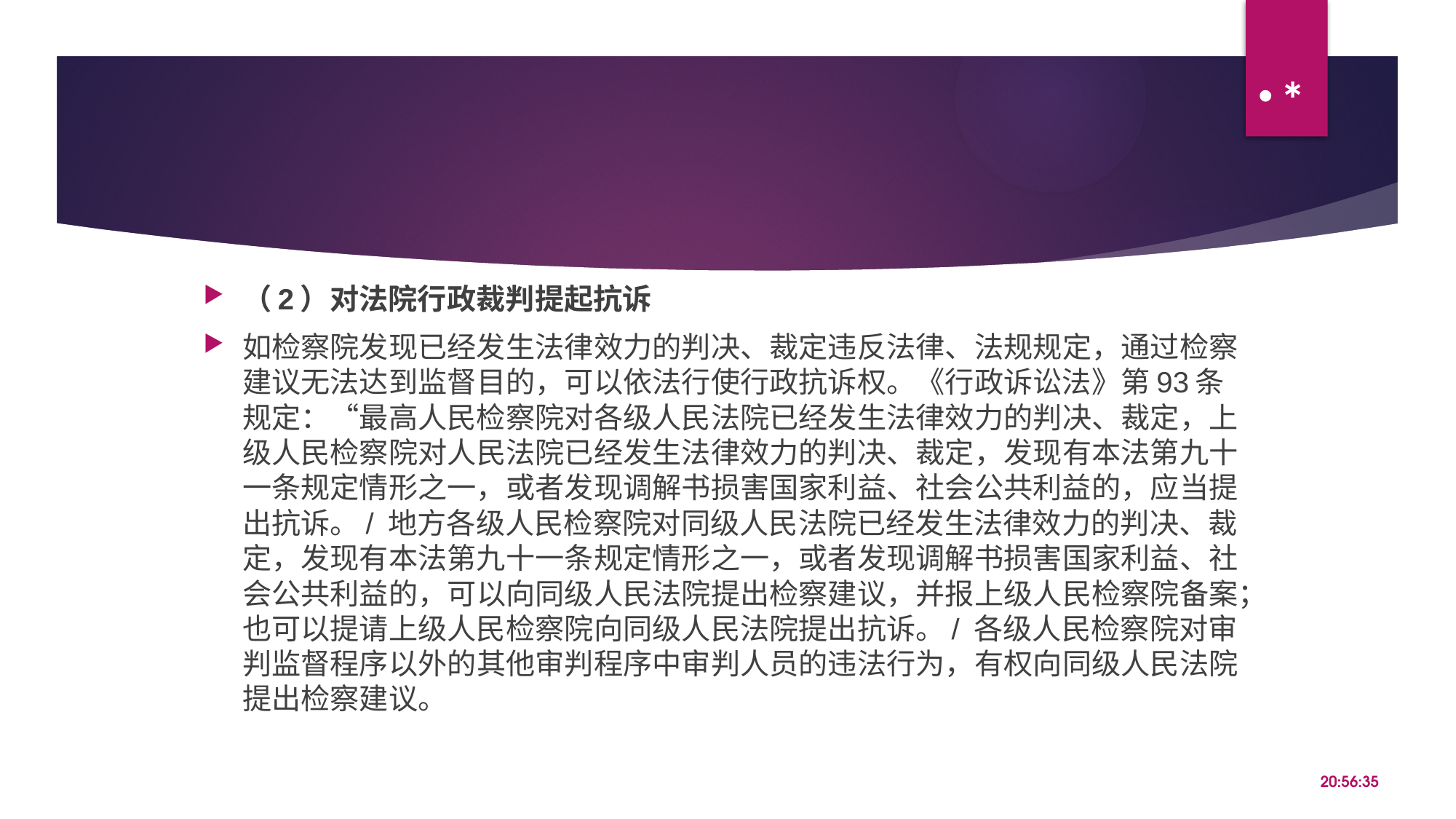

*
#
（2）对法院行政裁判提起抗诉
如检察院发现已经发生法律效力的判决、裁定违反法律、法规规定，通过检察建议无法达到监督目的，可以依法行使行政抗诉权。《行政诉讼法》第93条规定：“最高人民检察院对各级人民法院已经发生法律效力的判决、裁定，上级人民检察院对人民法院已经发生法律效力的判决、裁定，发现有本法第九十一条规定情形之一，或者发现调解书损害国家利益、社会公共利益的，应当提出抗诉。/ 地方各级人民检察院对同级人民法院已经发生法律效力的判决、裁定，发现有本法第九十一条规定情形之一，或者发现调解书损害国家利益、社会公共利益的，可以向同级人民法院提出检察建议，并报上级人民检察院备案；也可以提请上级人民检察院向同级人民法院提出抗诉。/ 各级人民检察院对审判监督程序以外的其他审判程序中审判人员的违法行为，有权向同级人民法院提出检察建议。
20:56:35